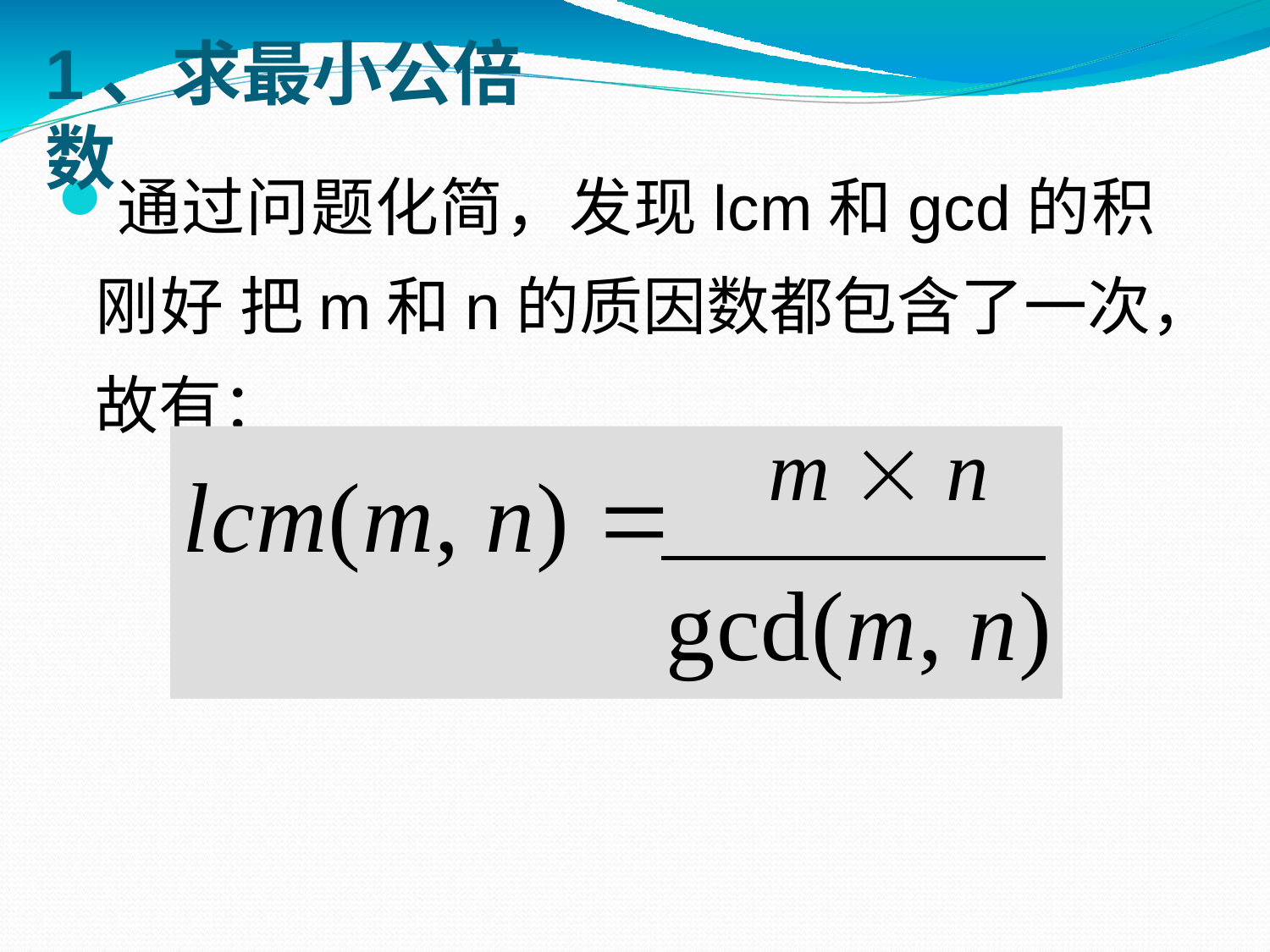

# 1、求最小公倍数
通过问题化简，发现lcm和gcd的积刚好 把m和n的质因数都包含了一次，故有：

lcm(m, n) =	m × n
gcd(m, n)